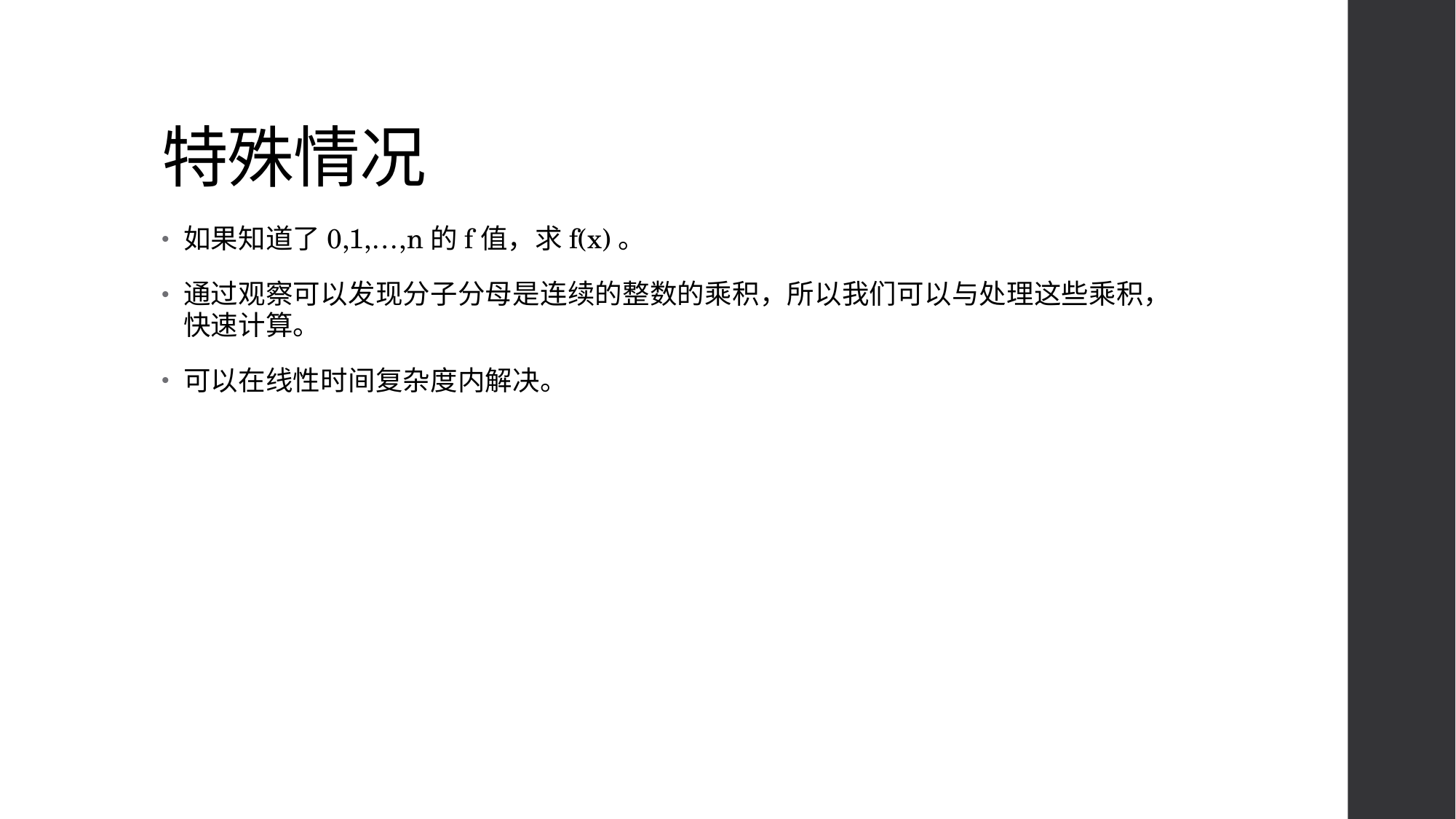

# 特殊情况
如果知道了0,1,…,n的f值，求f(x)。
通过观察可以发现分子分母是连续的整数的乘积，所以我们可以与处理这些乘积，快速计算。
可以在线性时间复杂度内解决。